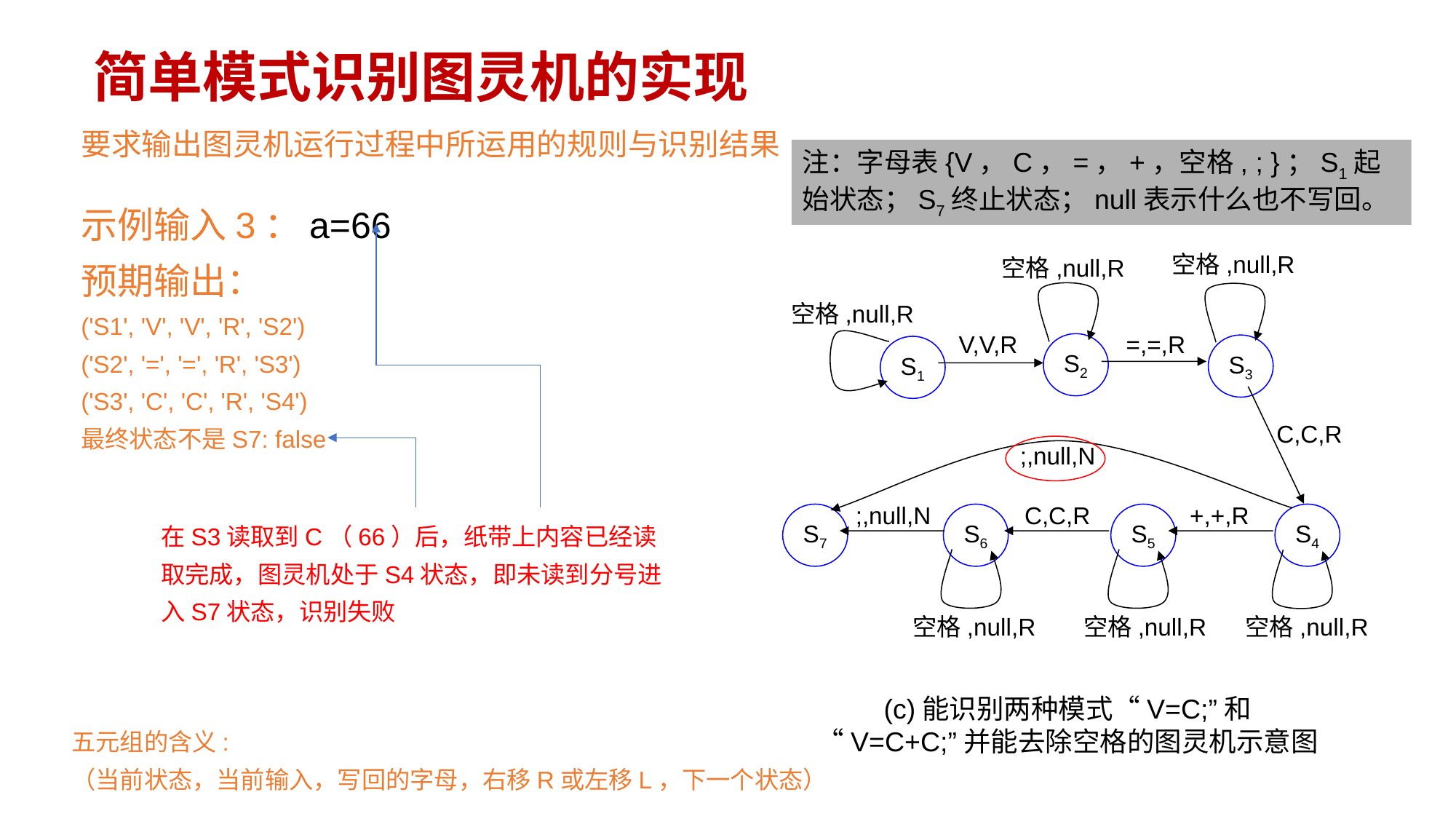

简单模式识别图灵机的实现
要求输出图灵机运行过程中所运用的规则与识别结果
注：字母表{V，C，=，+，空格, ; }；S1起始状态；S7终止状态；null表示什么也不写回。
示例输入3：a=66
预期输出：
('S1', 'V', 'V', 'R', 'S2')
('S2', '=', '=', 'R', 'S3')
('S3', 'C', 'C', 'R', 'S4')
最终状态不是S7: false
空格,null,R
空格,null,R

空格,null,R
=,=,R

S2
S3
S1

C,C,R
;,null,N

;,null,N
C,C,R
+,+,R
S7
S6
S5
S4

空格,null,R
空格,null,R
空格,null,R
V,V,R

在S3读取到C（66）后，纸带上内容已经读取完成，图灵机处于S4状态，即未读到分号进入S7状态，识别失败
(c)能识别两种模式“V=C;”和 “V=C+C;”并能去除空格的图灵机示意图
五元组的含义:
（当前状态，当前输入，写回的字母，右移R或左移L，下一个状态）